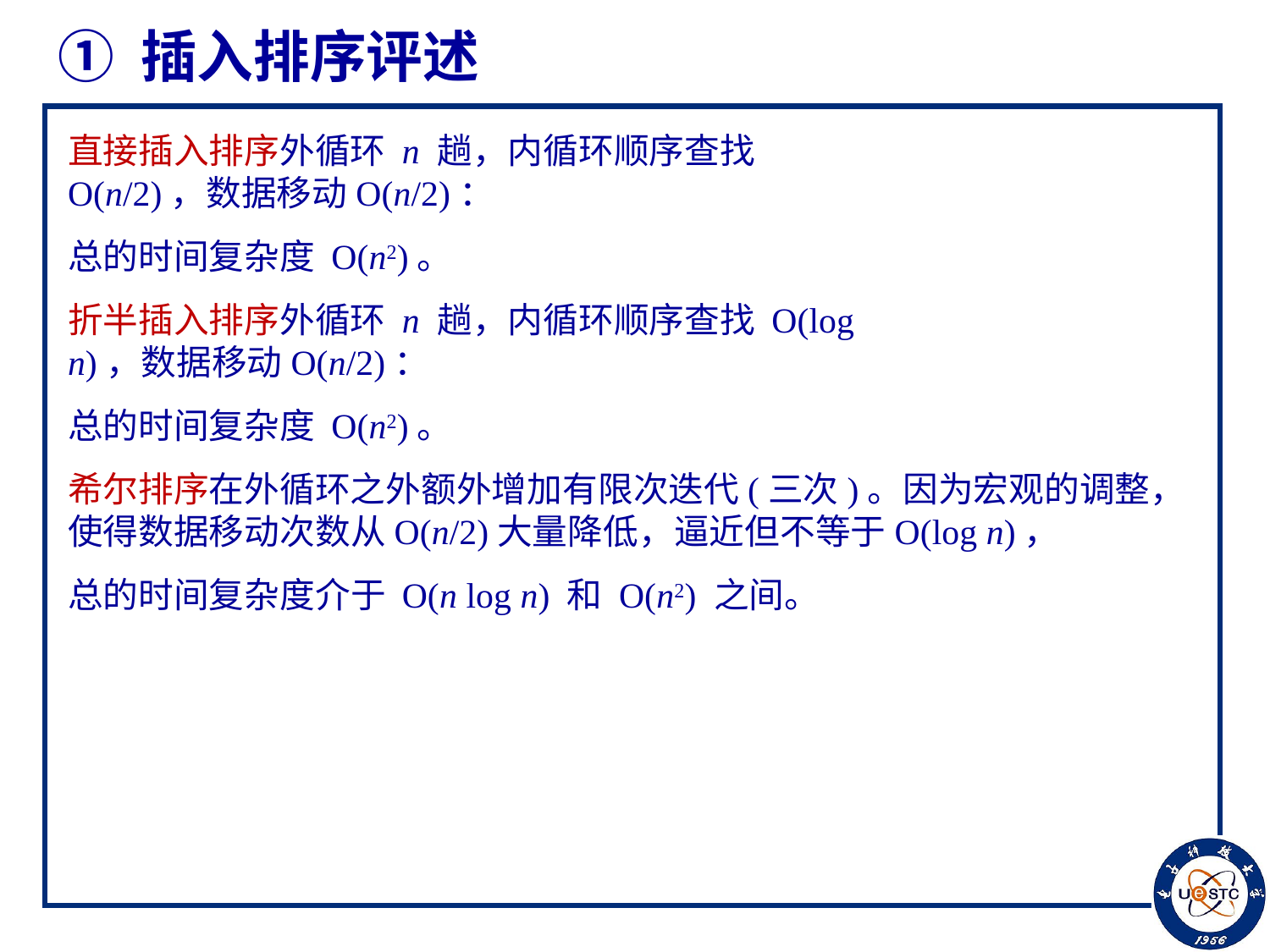

# ① 插入排序评述
直接插入排序外循环 n 趟，内循环顺序查找 O(n/2)，数据移动O(n/2)：
总的时间复杂度 O(n2)。
折半插入排序外循环 n 趟，内循环顺序查找 O(log n)，数据移动O(n/2)：
总的时间复杂度 O(n2)。
希尔排序在外循环之外额外增加有限次迭代(三次)。因为宏观的调整，使得数据移动次数从O(n/2)大量降低，逼近但不等于O(log n)，
总的时间复杂度介于 O(n log n) 和 O(n2) 之间。